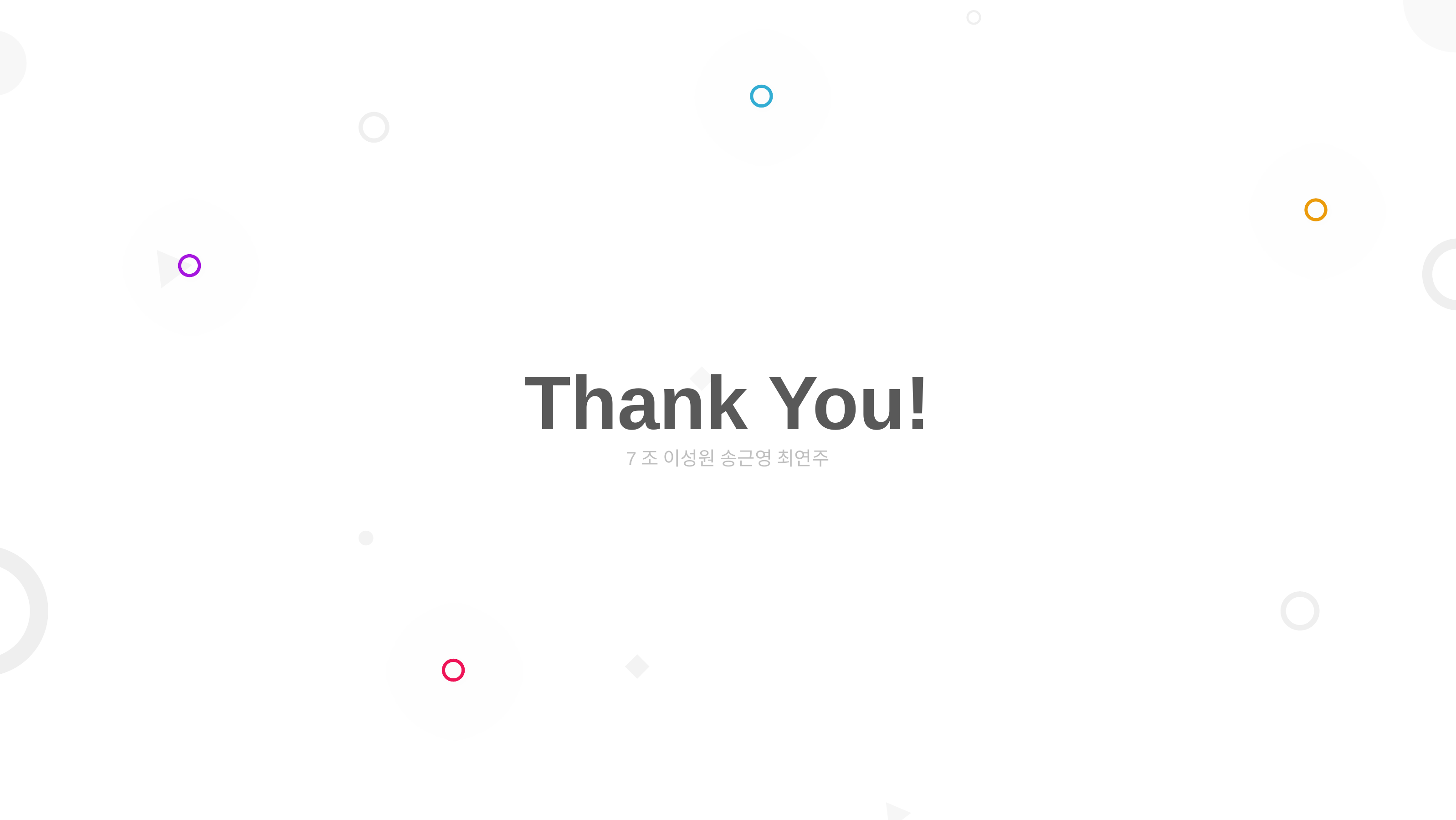

Thank You!
7조 이성원 송근영 최연주

ㅊ